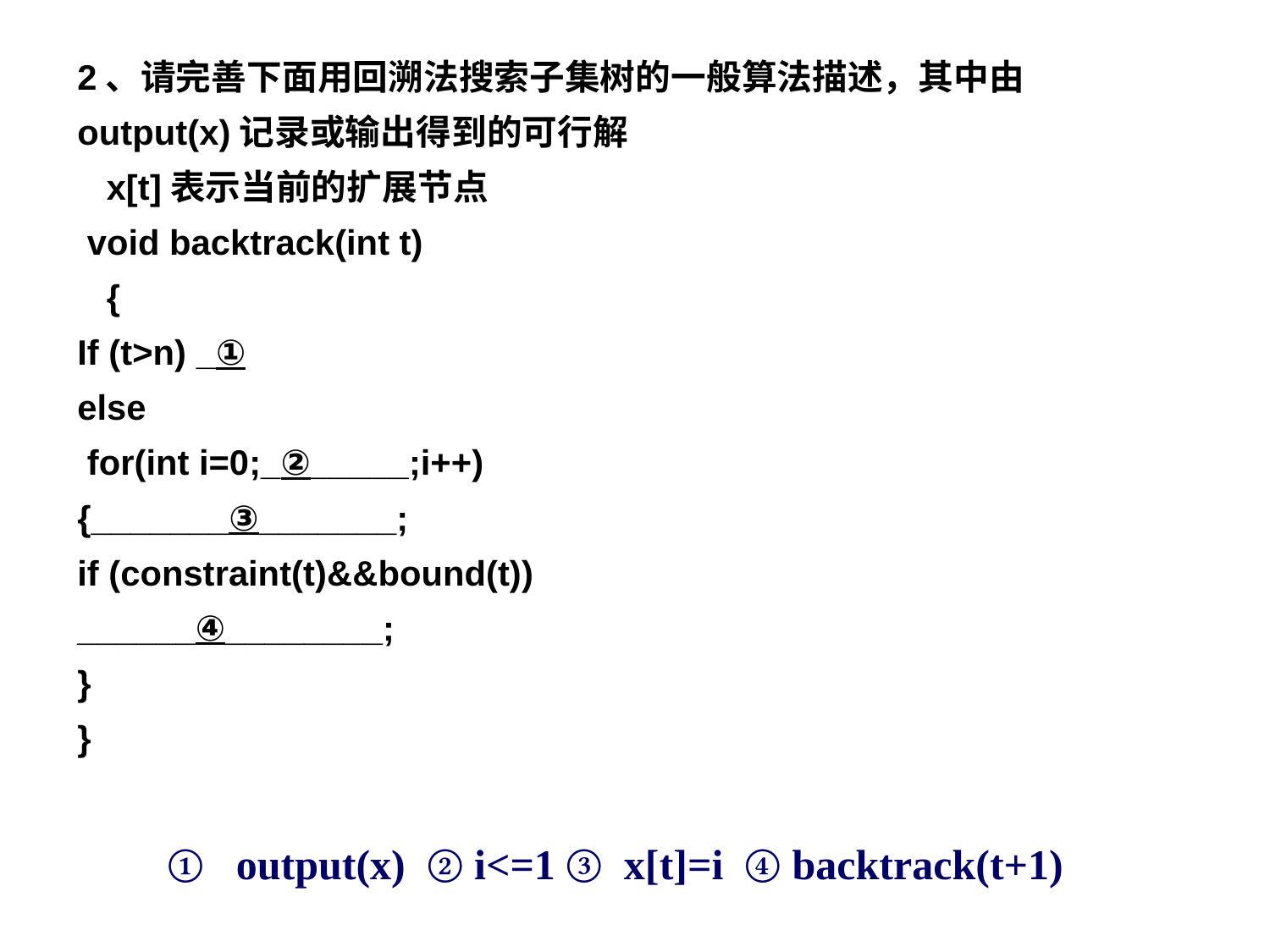

2、请完善下面用回溯法搜索子集树的一般算法描述，其中由output(x)记录或输出得到的可行解
   x[t]表示当前的扩展节点
 void backtrack(int t)
   {
If (t>n) _①
else
 for(int i=0;_②_____;i++)
{_______③_______;
if (constraint(t)&&bound(t))
______④________;
}
}
①   output(x)  ② i<=1 ③  x[t]=i  ④ backtrack(t+1)